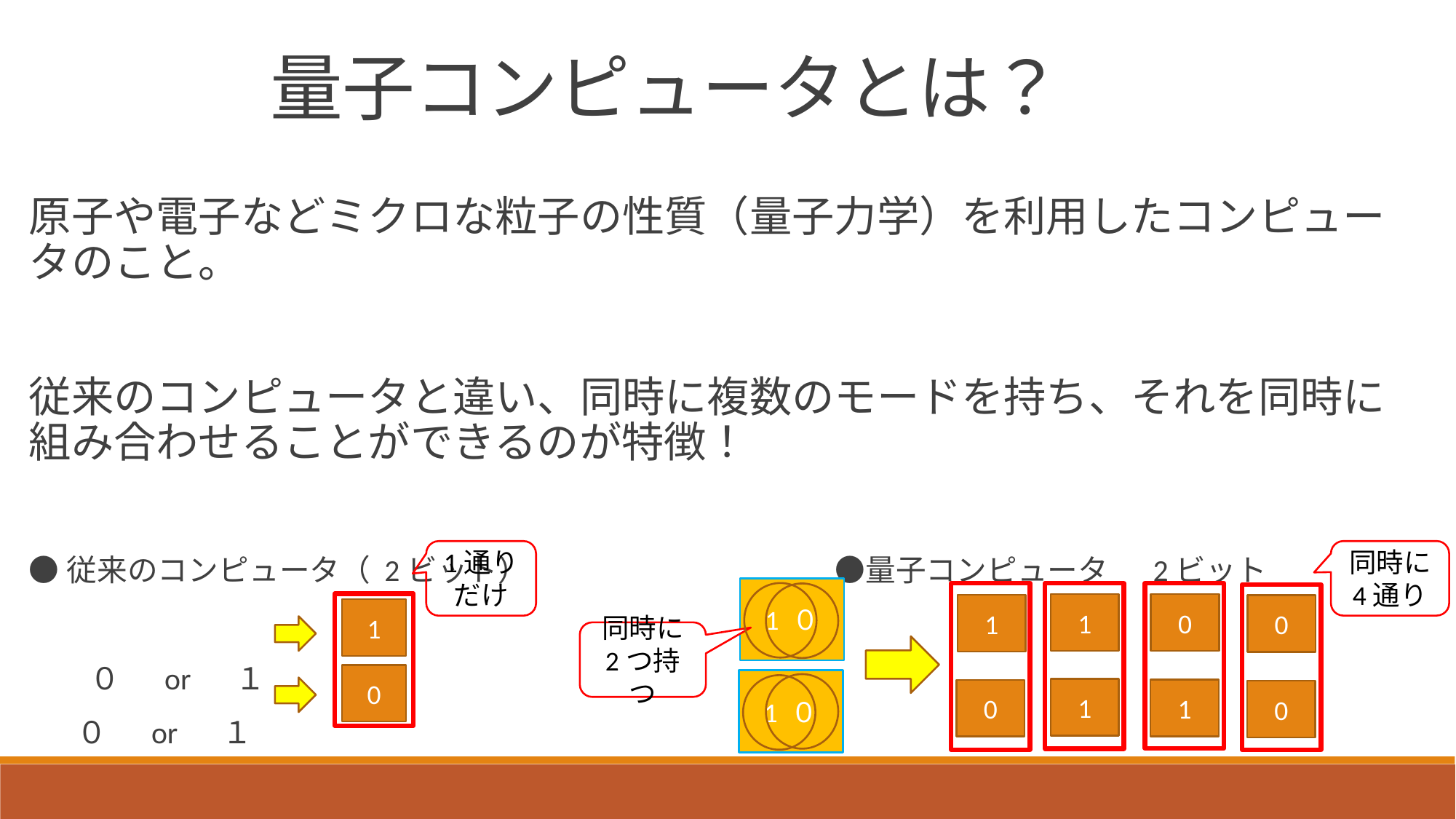

量子コンピュータとは？
原子や電子などミクロな粒子の性質（量子力学）を利用したコンピュータのこと。

従来のコンピュータと違い、同時に複数のモードを持ち、それを同時に組み合わせることができるのが特徴！

●従来のコンピュータ（ 2ビット）　                     　　           ●量子コンピュータ　 2ビット

　　０ 　or　 １
      ０ 　or　 １
同時に
4通り
1通り
だけ
1 ０

1
0
1
0
1

同時に
2つ持つ

0
1 ０

1
1
0
0